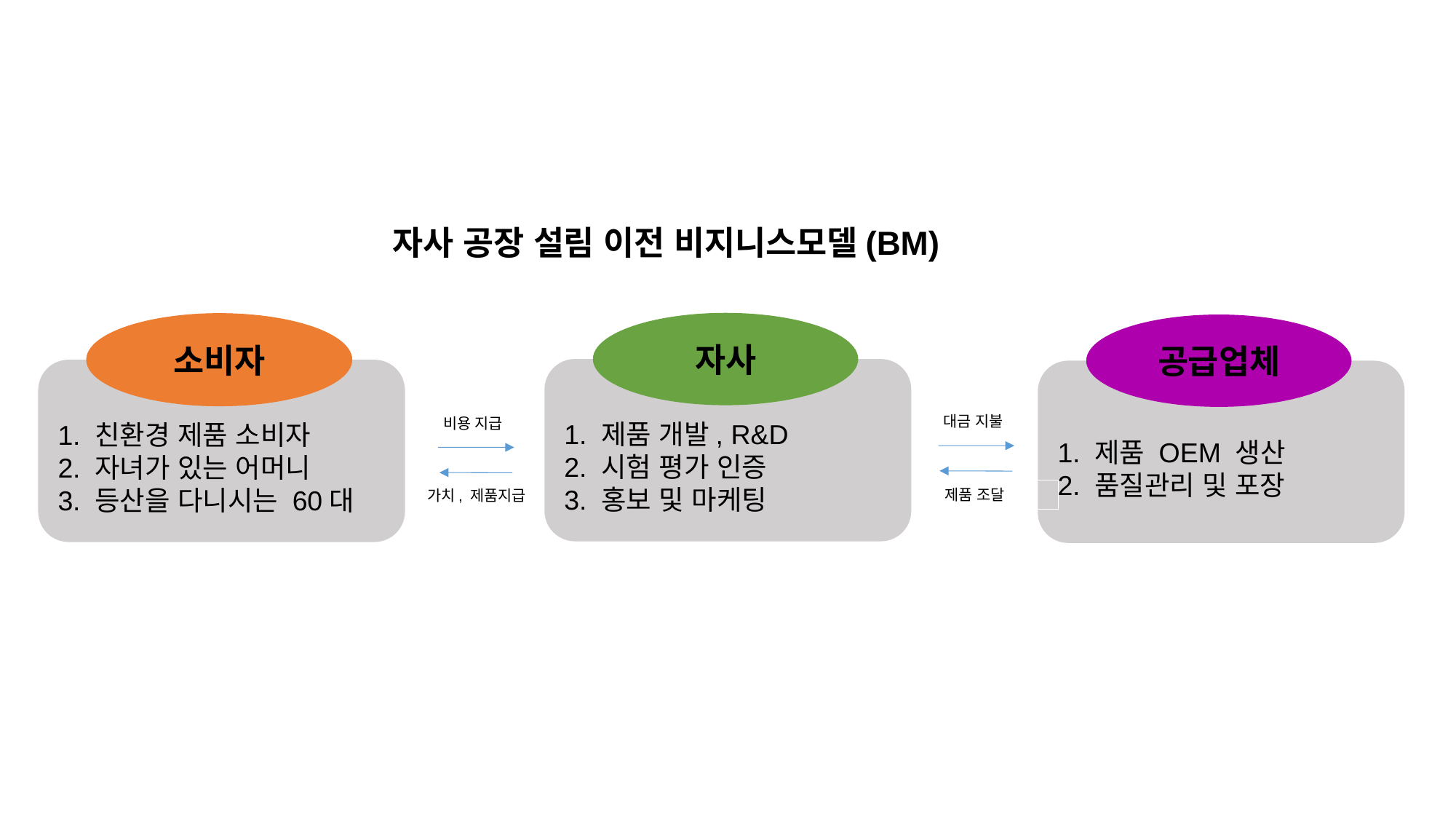

자사 공장 설림 이전 비지니스모델(BM)
자사
소비자
공급업체

1. 제품 개발, R&D
2. 시험 평가 인증
3. 홍보 및 마케팅

1. 친환경 제품 소비자
2. 자녀가 있는 어머니
3. 등산을 다니시는 60대

1. 제품 OEM 생산
2. 품질관리 및 포장
대금 지불
비용 지급
제품 조달
가치, 제품지급